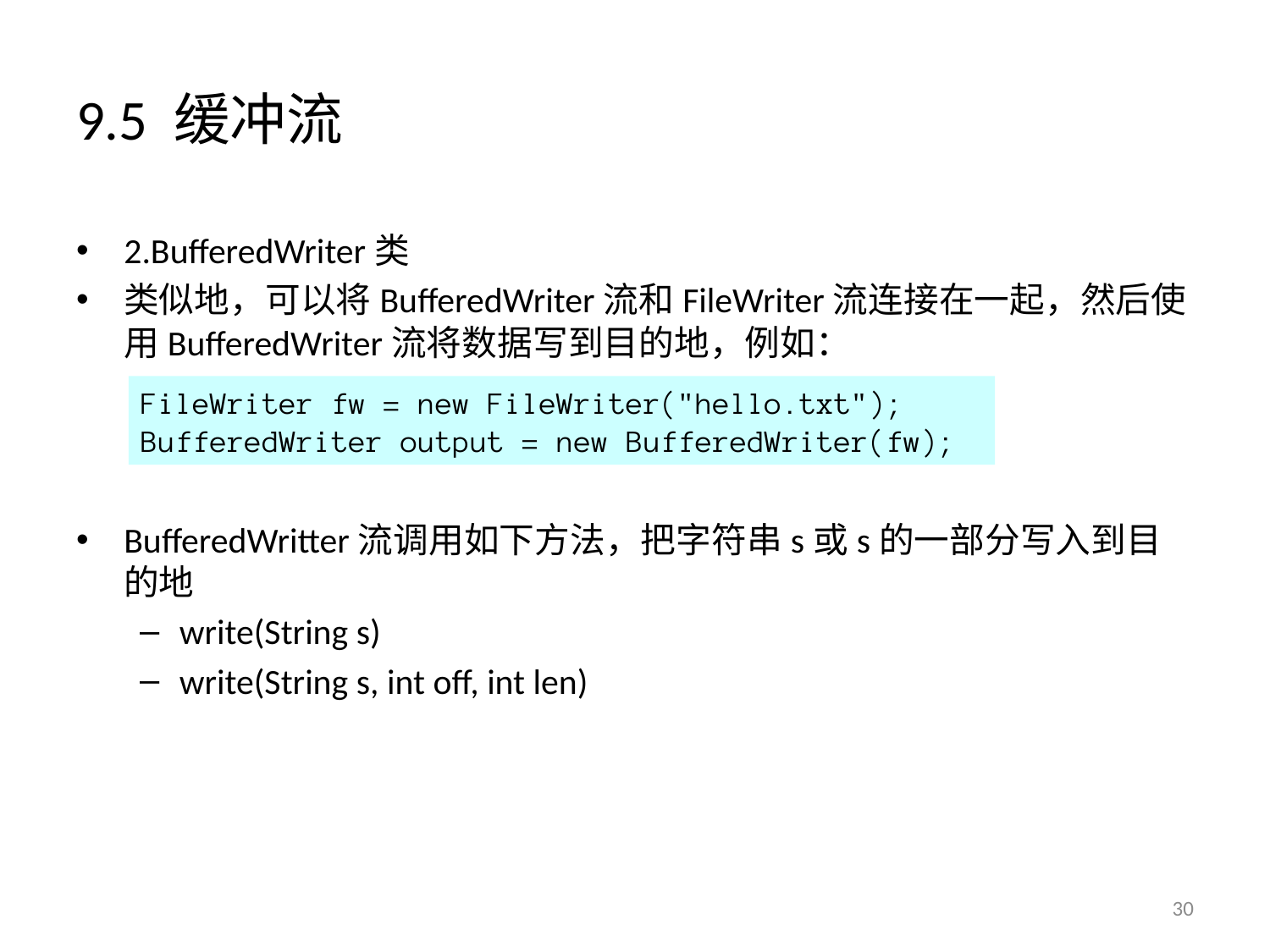

# 9.5 缓冲流
2.BufferedWriter类
类似地，可以将BufferedWriter流和FileWriter流连接在一起，然后使用BufferedWriter流将数据写到目的地，例如：

BufferedWritter流调用如下方法，把字符串s或s的一部分写入到目的地
write(String s)
write(String s, int off, int len)
FileWriter fw = new FileWriter("hello.txt");
BufferedWriter output = new BufferedWriter(fw);
30